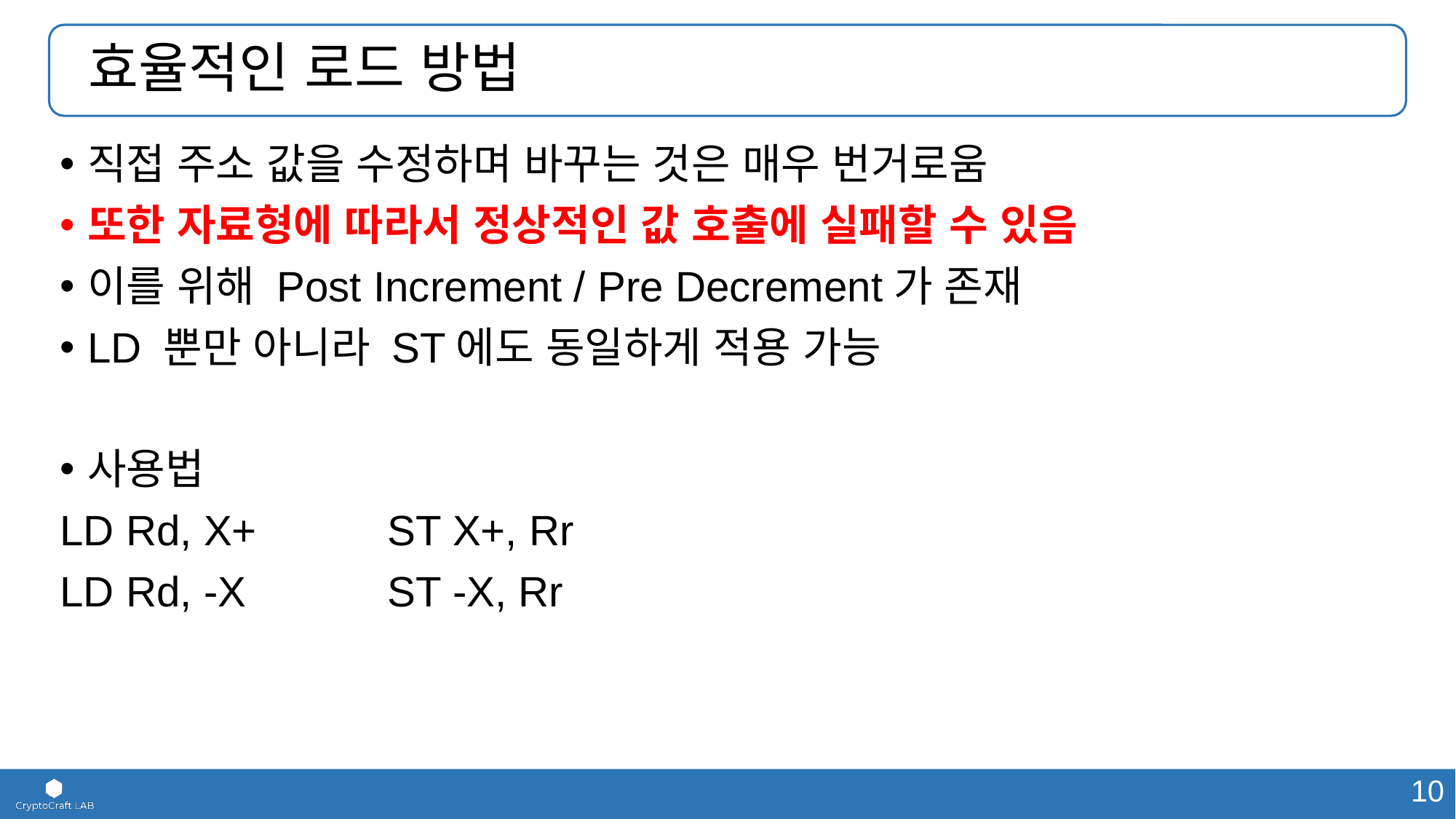

# 효율적인 로드 방법
직접 주소 값을 수정하며 바꾸는 것은 매우 번거로움
또한 자료형에 따라서 정상적인 값 호출에 실패할 수 있음
이를 위해 Post Increment / Pre Decrement가 존재
LD 뿐만 아니라 ST에도 동일하게 적용 가능

사용법
LD Rd, X+		ST X+, Rr
LD Rd, -X		ST -X, Rr